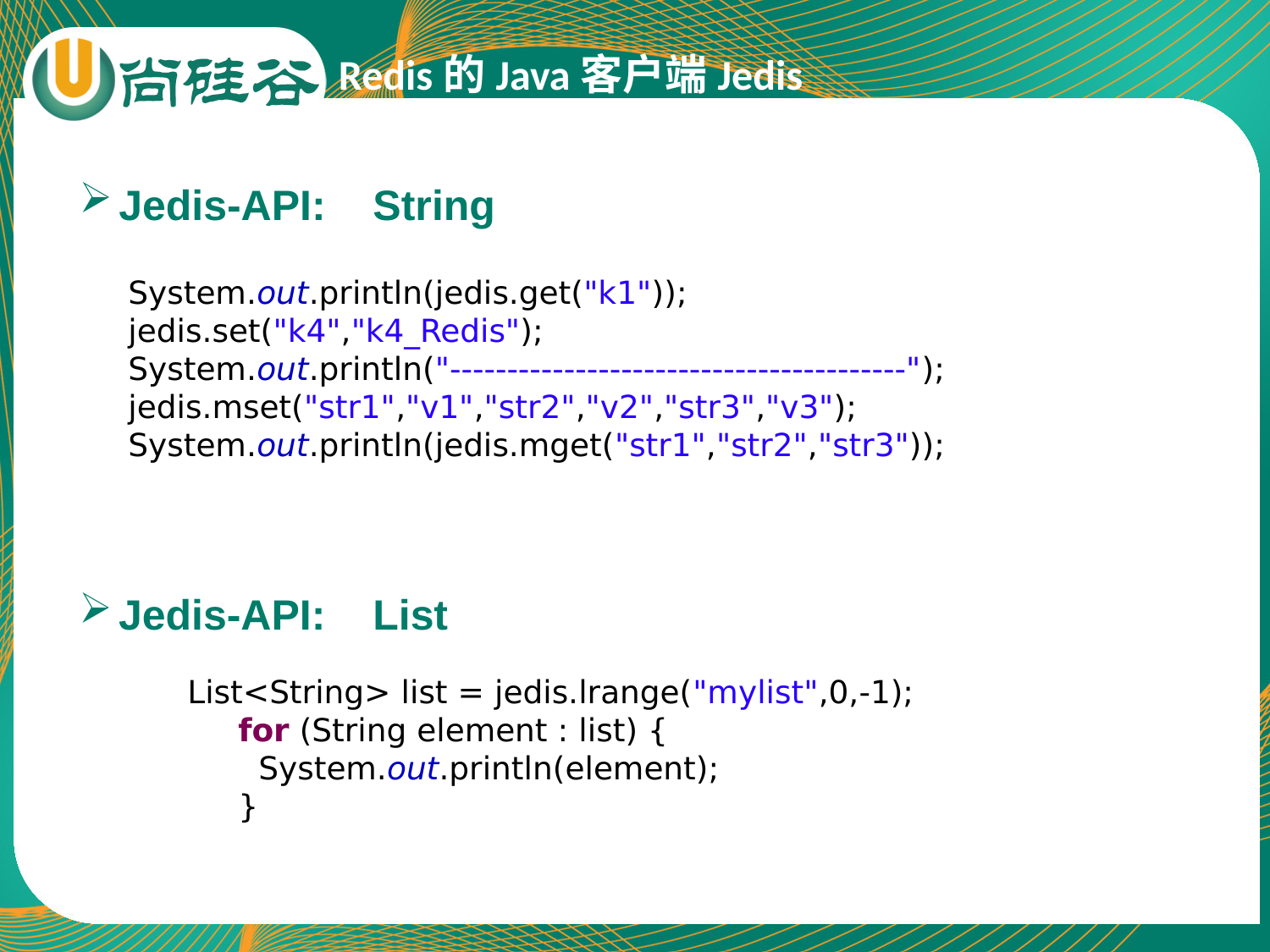

Redis的Java客户端Jedis
Jedis-API:    String
     System.out.println(jedis.get("k1"));
     jedis.set("k4","k4_Redis");
     System.out.println("----------------------------------------");
     jedis.mset("str1","v1","str2","v2","str3","v3");
     System.out.println(jedis.mget("str1","str2","str3"));
Jedis-API:    List
List<String> list = jedis.lrange("mylist",0,-1);
     for (String element : list) {
       System.out.println(element);
     }